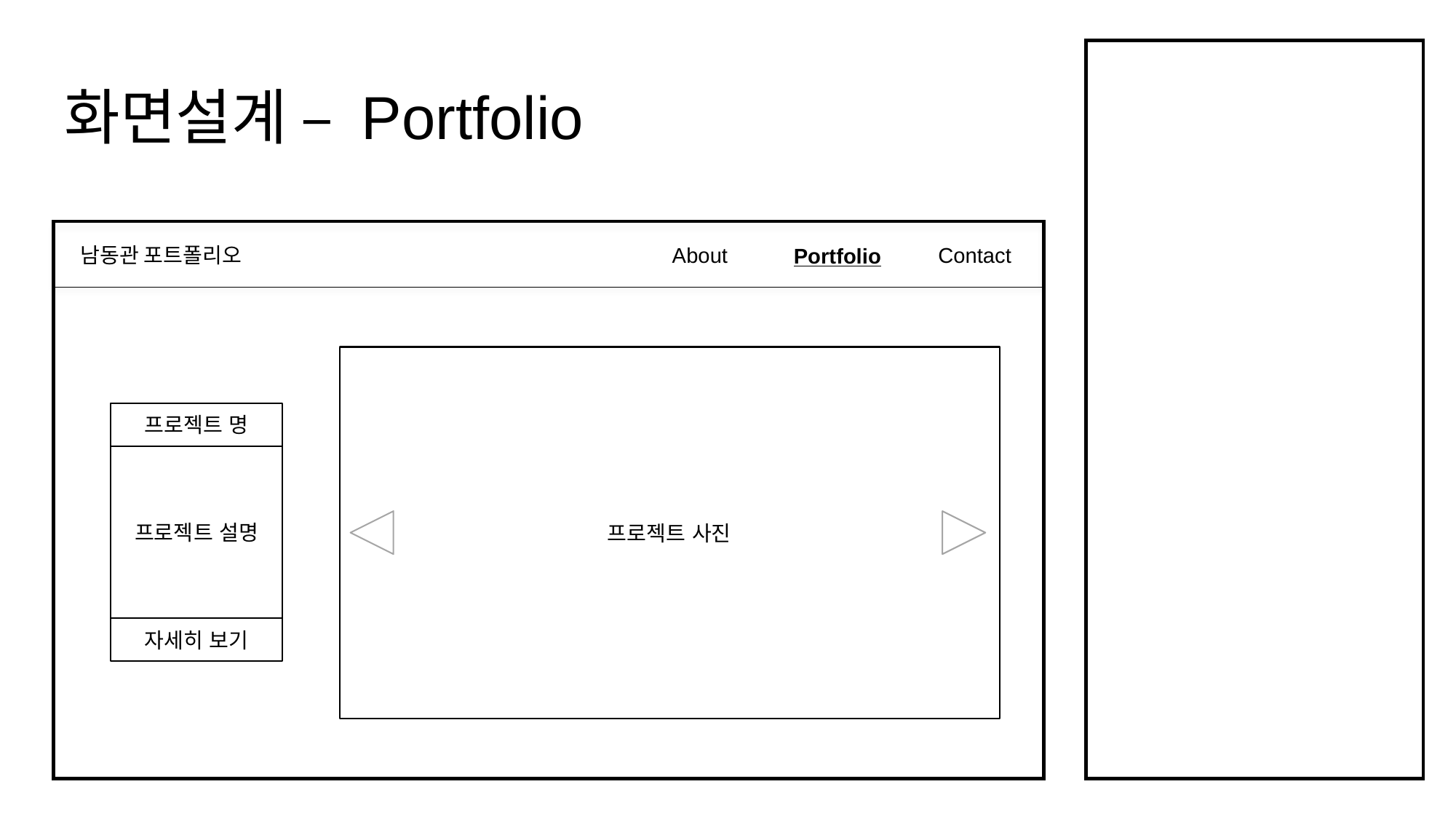

# 화면설계 – Portfolio

남동관 포트폴리오

About
Contact
Portfolio
프로젝트 사진
프로젝트 명
프로젝트 설명
자세히 보기